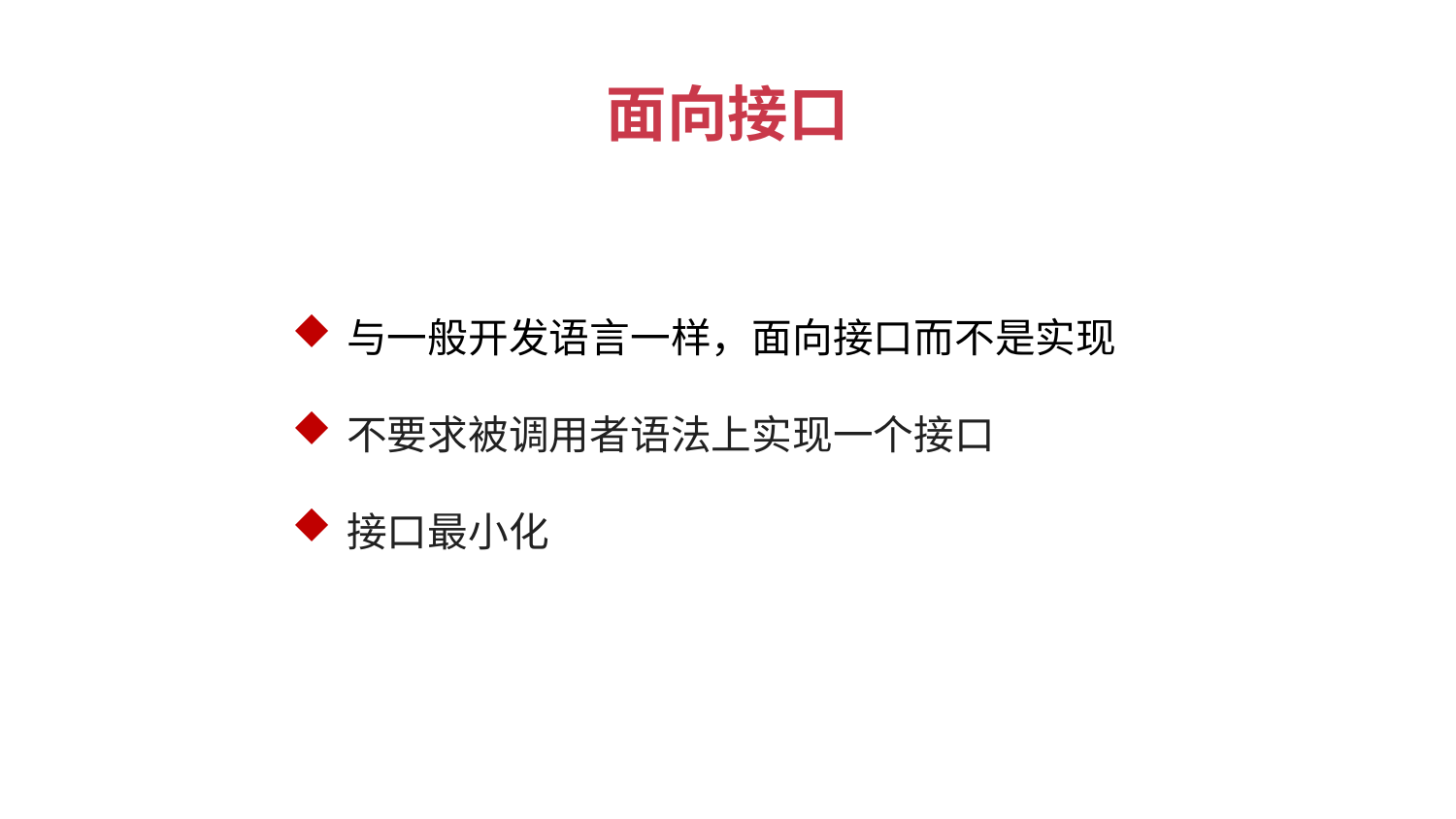

面向接口
与一般开发语言一样，面向接口而不是实现
不要求被调用者语法上实现一个接口
接口最小化